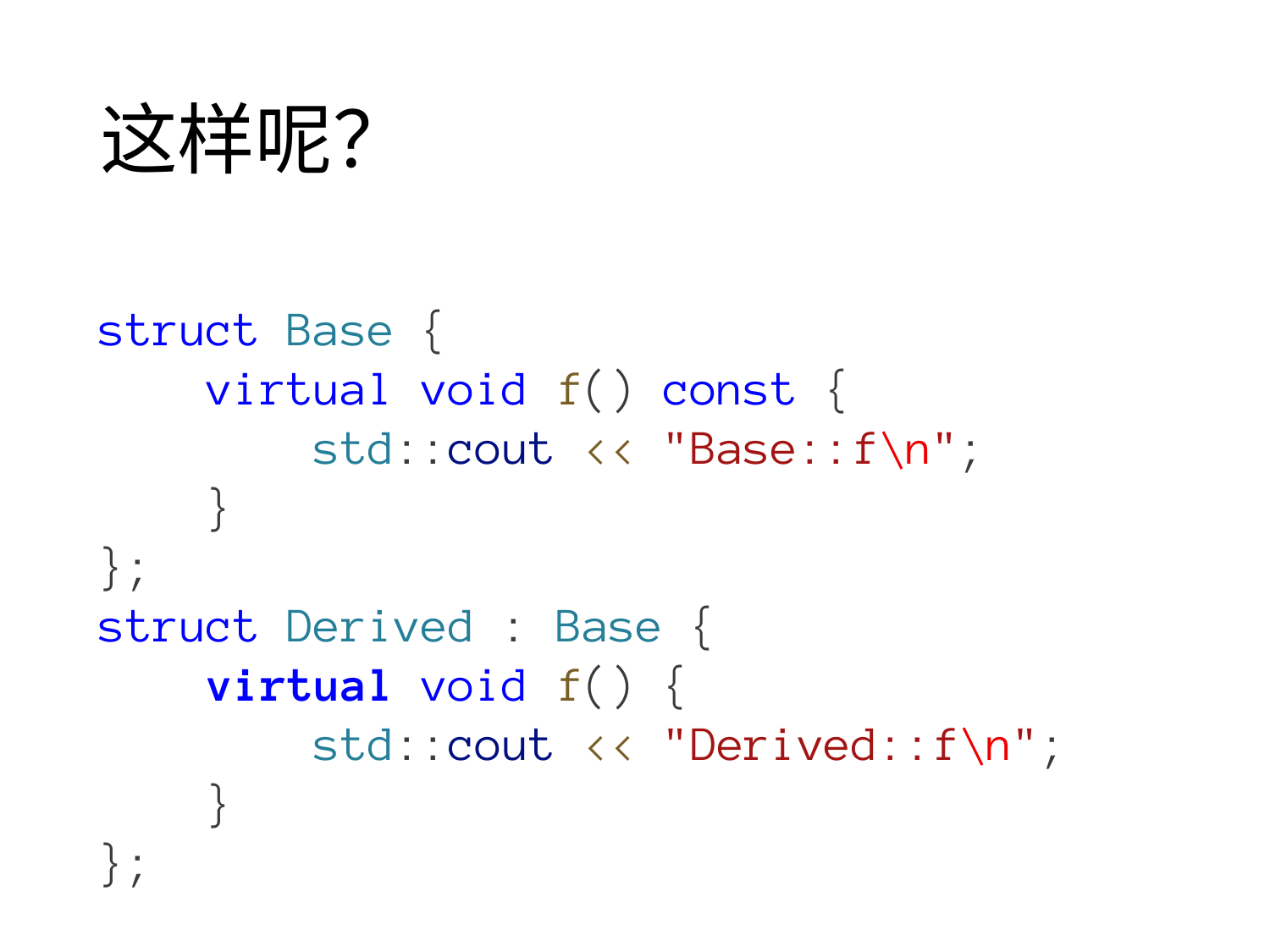

# 这样呢？
struct Base {
    virtual void f() const {
        std::cout << "Base::f\n";
    }
};
struct Derived : Base {
    virtual void f() {
        std::cout << "Derived::f\n";
    }
};